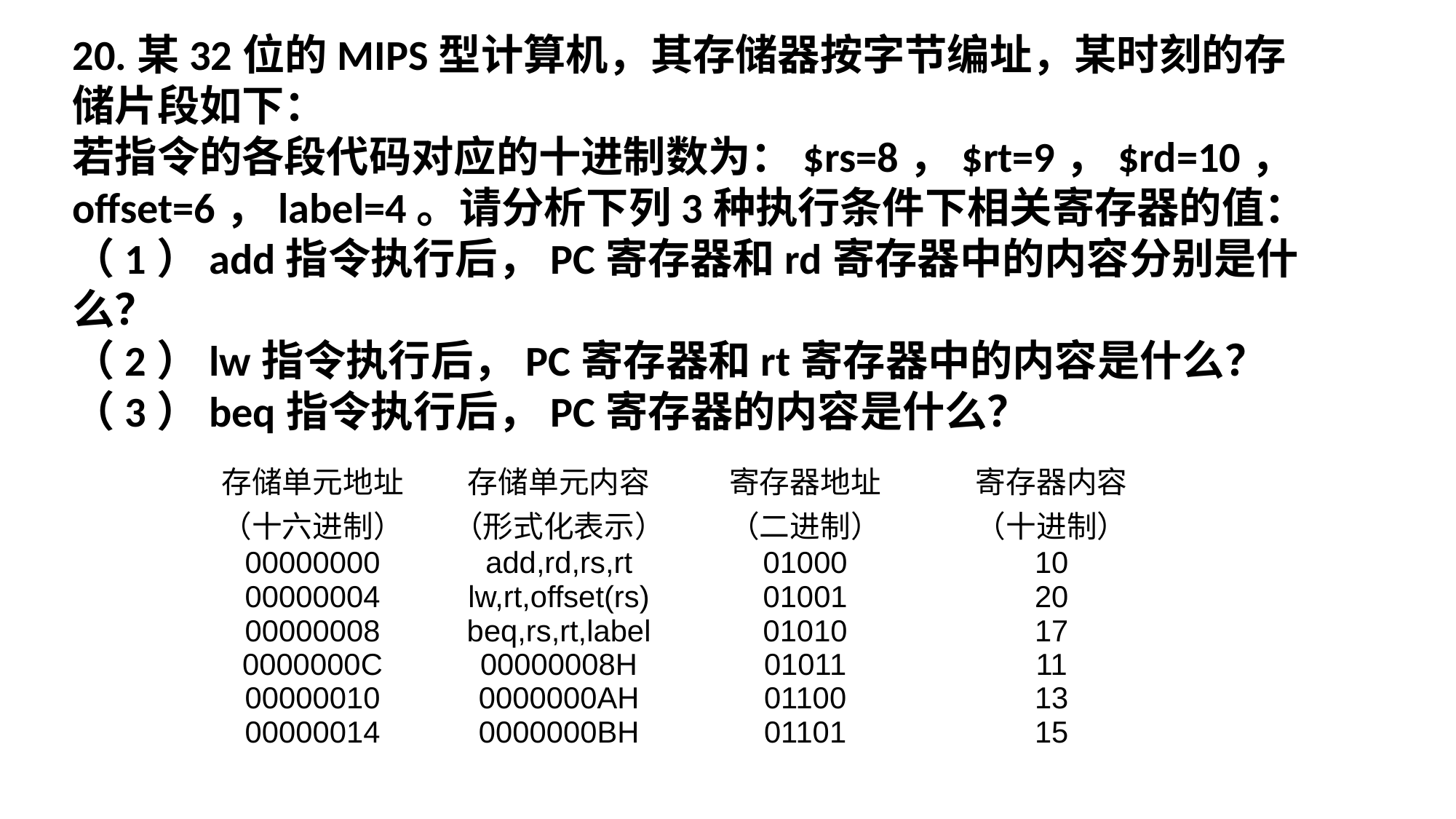

20.某32位的MIPS型计算机，其存储器按字节编址，某时刻的存储片段如下：
若指令的各段代码对应的十进制数为：$rs=8，$rt=9，$rd=10，offset=6，label=4。请分析下列3种执行条件下相关寄存器的值：
（1）add指令执行后，PC寄存器和rd寄存器中的内容分别是什么？
（2）lw指令执行后，PC寄存器和rt寄存器中的内容是什么？
（3）beq指令执行后，PC寄存器的内容是什么？
| 存储单元地址（十六进制） | 存储单元内容（形式化表示） | 寄存器地址 （二进制） | 寄存器内容 （十进制） |
| --- | --- | --- | --- |
| 00000000 | add,rd,rs,rt | 01000 | 10 |
| 00000004 | lw,rt,offset(rs) | 01001 | 20 |
| 00000008 | beq,rs,rt,label | 01010 | 17 |
| 0000000C | 00000008H | 01011 | 11 |
| 00000010 | 0000000AH | 01100 | 13 |
| 00000014 | 0000000BH | 01101 | 15 |